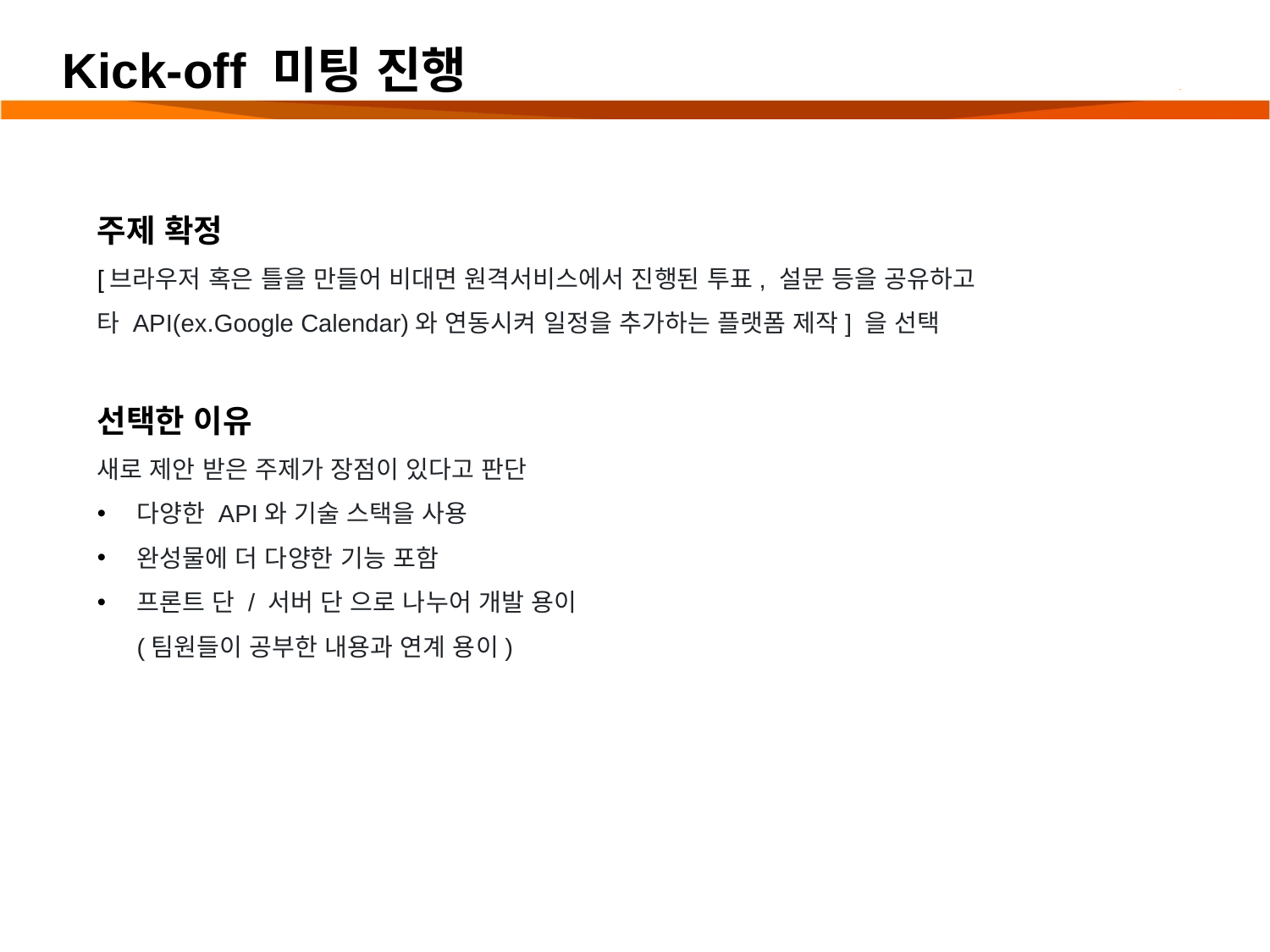

# Kick-off 미팅 진행
주제 확정
[브라우저 혹은 틀을 만들어 비대면 원격서비스에서 진행된 투표, 설문 등을 공유하고
타 API(ex.Google Calendar)와 연동시켜 일정을 추가하는 플랫폼 제작] 을 선택

선택한 이유
새로 제안 받은 주제가 장점이 있다고 판단
다양한 API와 기술 스택을 사용
완성물에 더 다양한 기능 포함
프론트 단 / 서버 단 으로 나누어 개발 용이
(팀원들이 공부한 내용과 연계 용이)